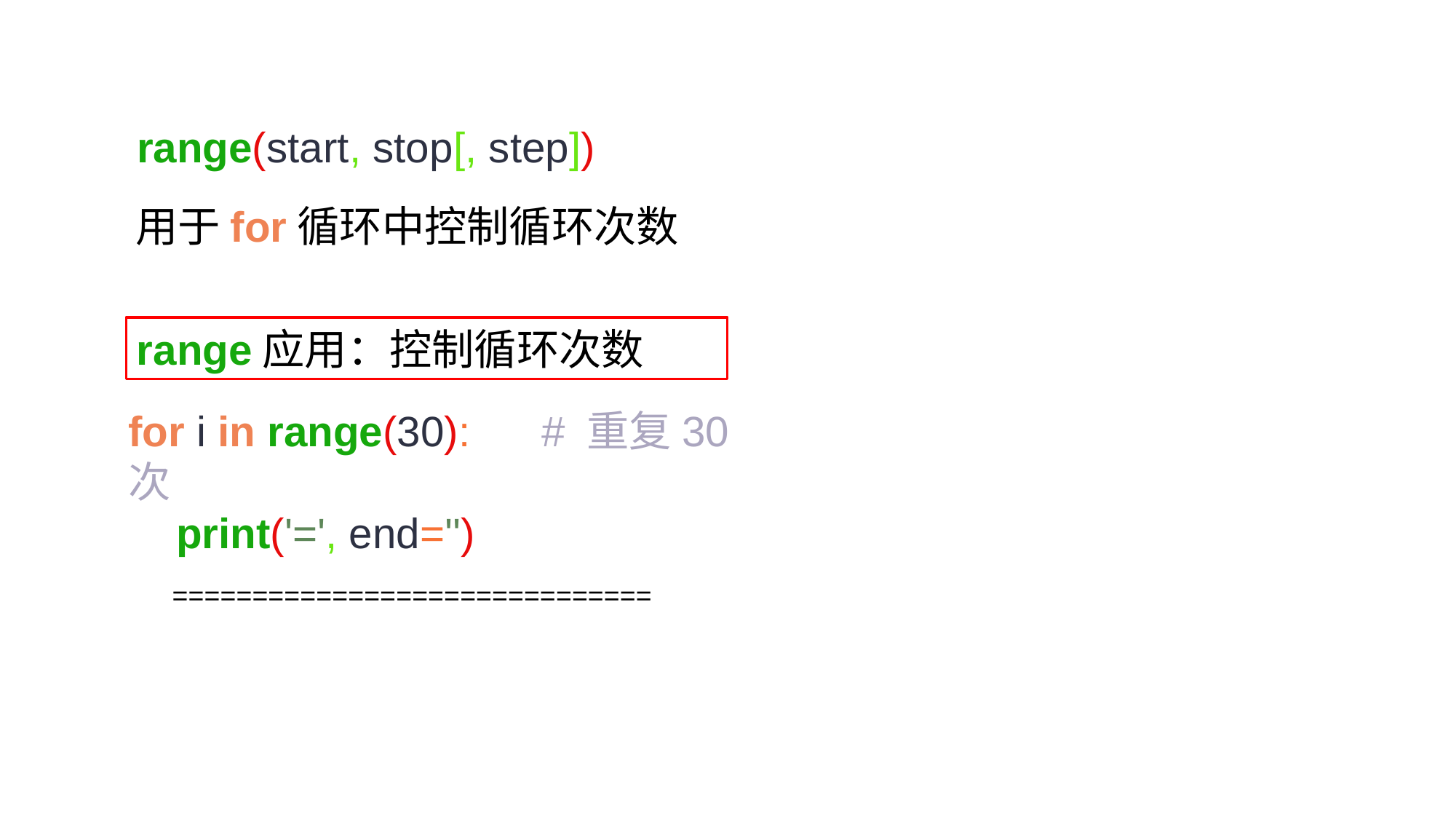

range(start, stop[, step])
用于for循环中控制循环次数
range应用：控制循环次数
for i in range(30):      # 重复30次
    print('=', end='')
==============================